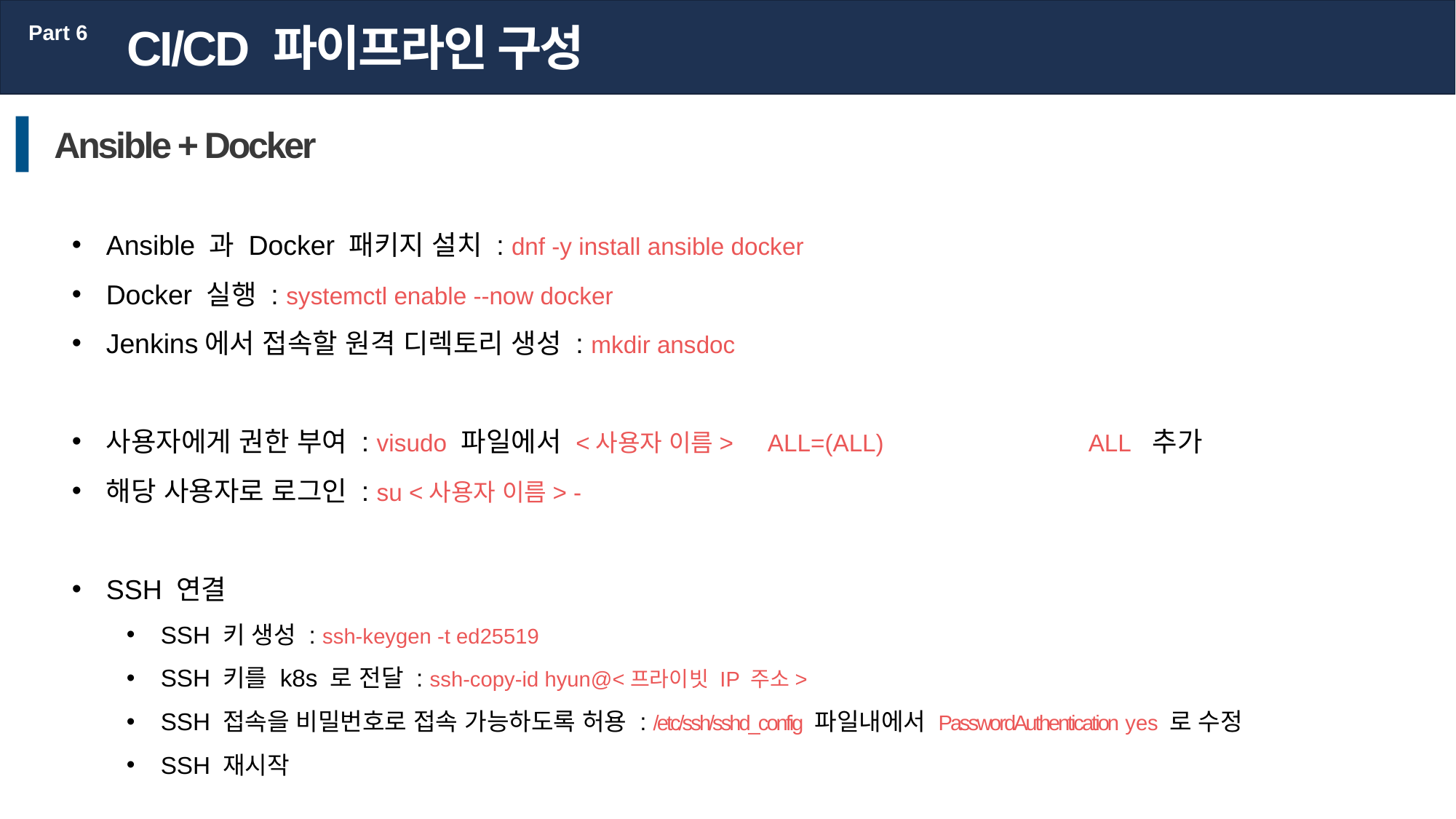

CI/CD 파이프라인 구성
Part 6

Ansible + Docker
Ansible 과 Docker 패키지 설치 : dnf -y install ansible docker
Docker 실행 : systemctl enable --now docker
Jenkins에서 접속할 원격 디렉토리 생성 : mkdir ansdoc

사용자에게 권한 부여 : visudo 파일에서 <사용자 이름>	 ALL=(ALL)		ALL  추가
해당 사용자로 로그인 : su <사용자 이름> -

SSH 연결
SSH 키 생성 : ssh-keygen -t ed25519
SSH 키를 k8s 로 전달 : ssh-copy-id hyun@<프라이빗 IP 주소>
SSH 접속을 비밀번호로 접속 가능하도록 허용 : /etc/ssh/sshd_config 파일내에서 PasswordAuthentication yes 로 수정
SSH 재시작